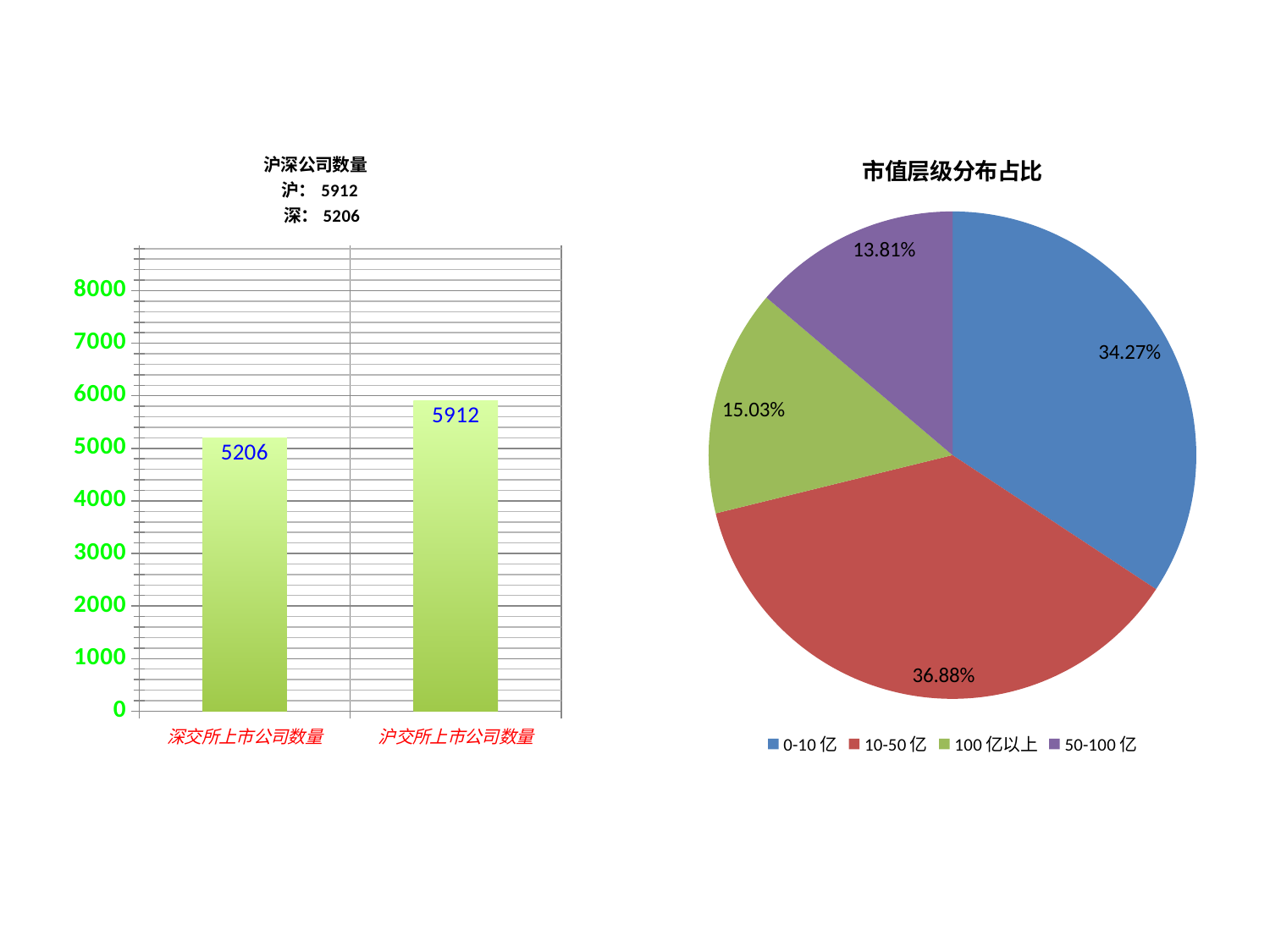

### Chart:
沪深公司数量
 沪：5912
 深：5206

| Category | 沪深公司数量 |
|---|---|
| 深交所上市公司数量 | 5206.0 |
| 沪交所上市公司数量 | 5912.0 |

### Chart:
市值层级分布占比

| Category | 市值层级分布占比 |
|---|---|
| 0-10亿 | 0.3427 |
| 10-50亿 | 0.3688 |
| 100亿以上 | 0.1503 |
| 50-100亿 | 0.1381 |